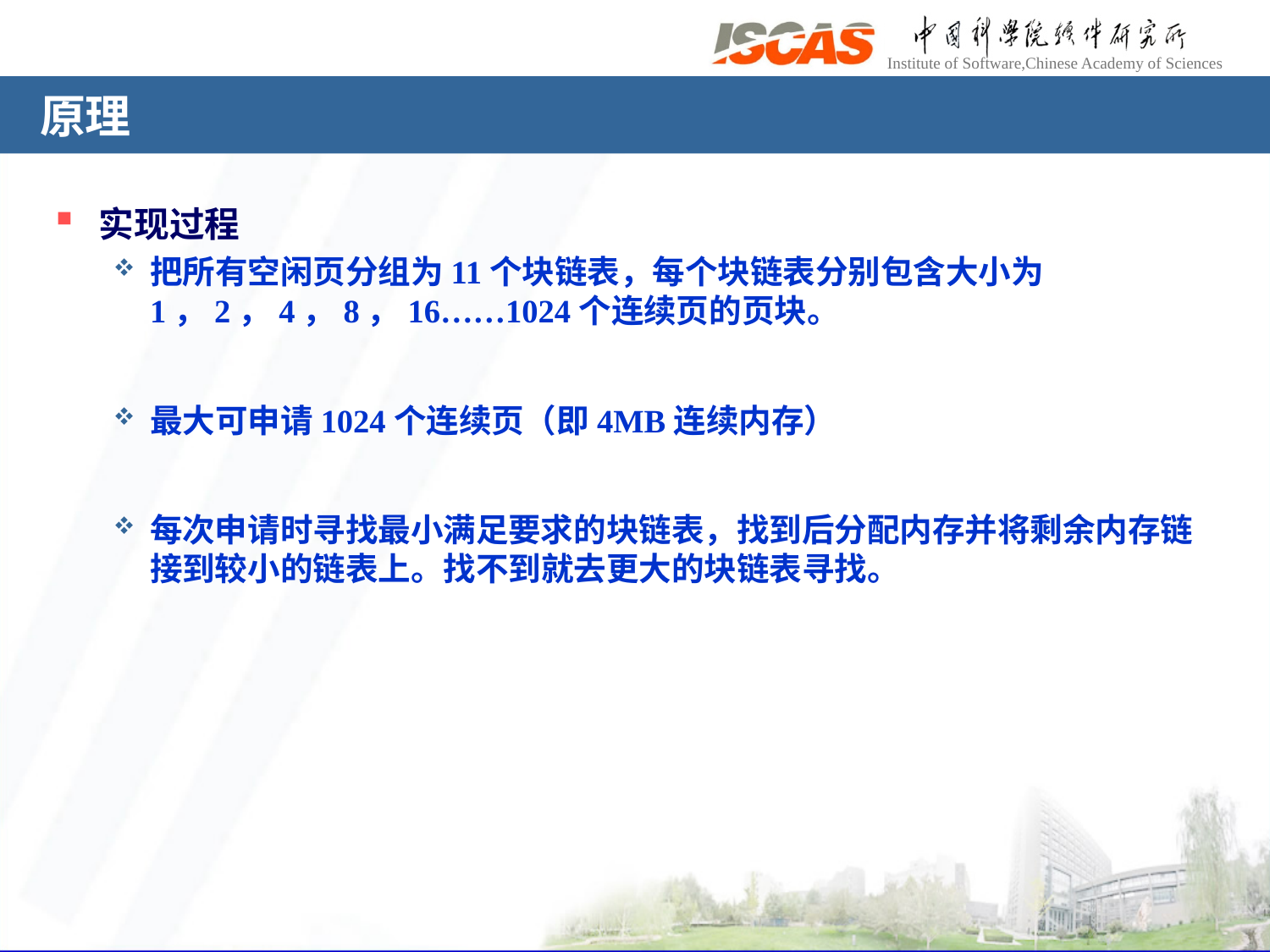

# 原理
实现过程
把所有空闲页分组为11个块链表，每个块链表分别包含大小为1，2，4，8，16……1024个连续页的页块。

最大可申请1024个连续页（即4MB连续内存）

每次申请时寻找最小满足要求的块链表，找到后分配内存并将剩余内存链接到较小的链表上。找不到就去更大的块链表寻找。